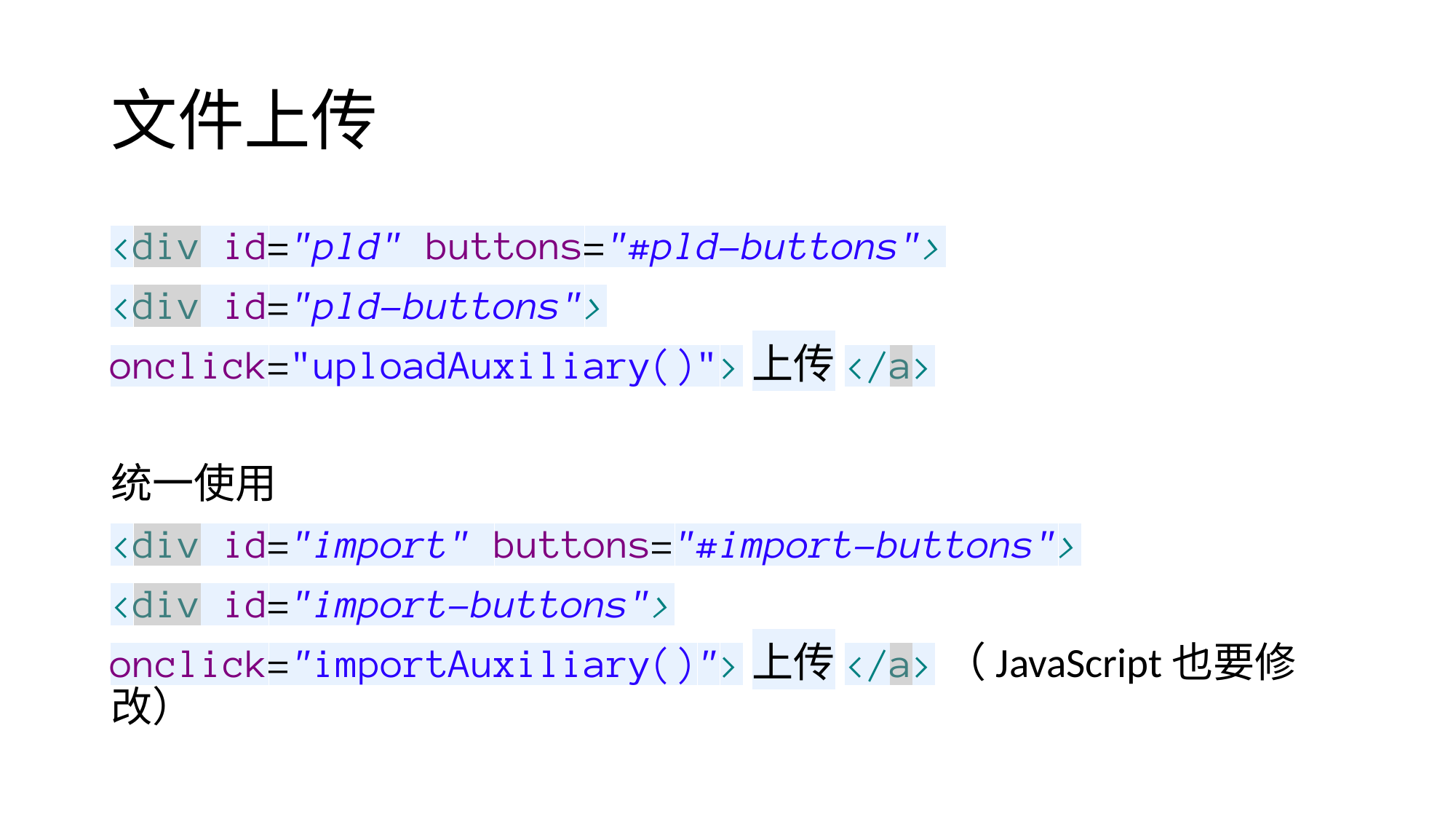

# 文件上传
<div id="pld" buttons="#pld-buttons">
<div id="pld-buttons">
onclick="uploadAuxiliary()">上传</a>

统一使用
<div id="import" buttons="#import-buttons">
<div id="import-buttons">
onclick="importAuxiliary()">上传</a>（JavaScript也要修改）